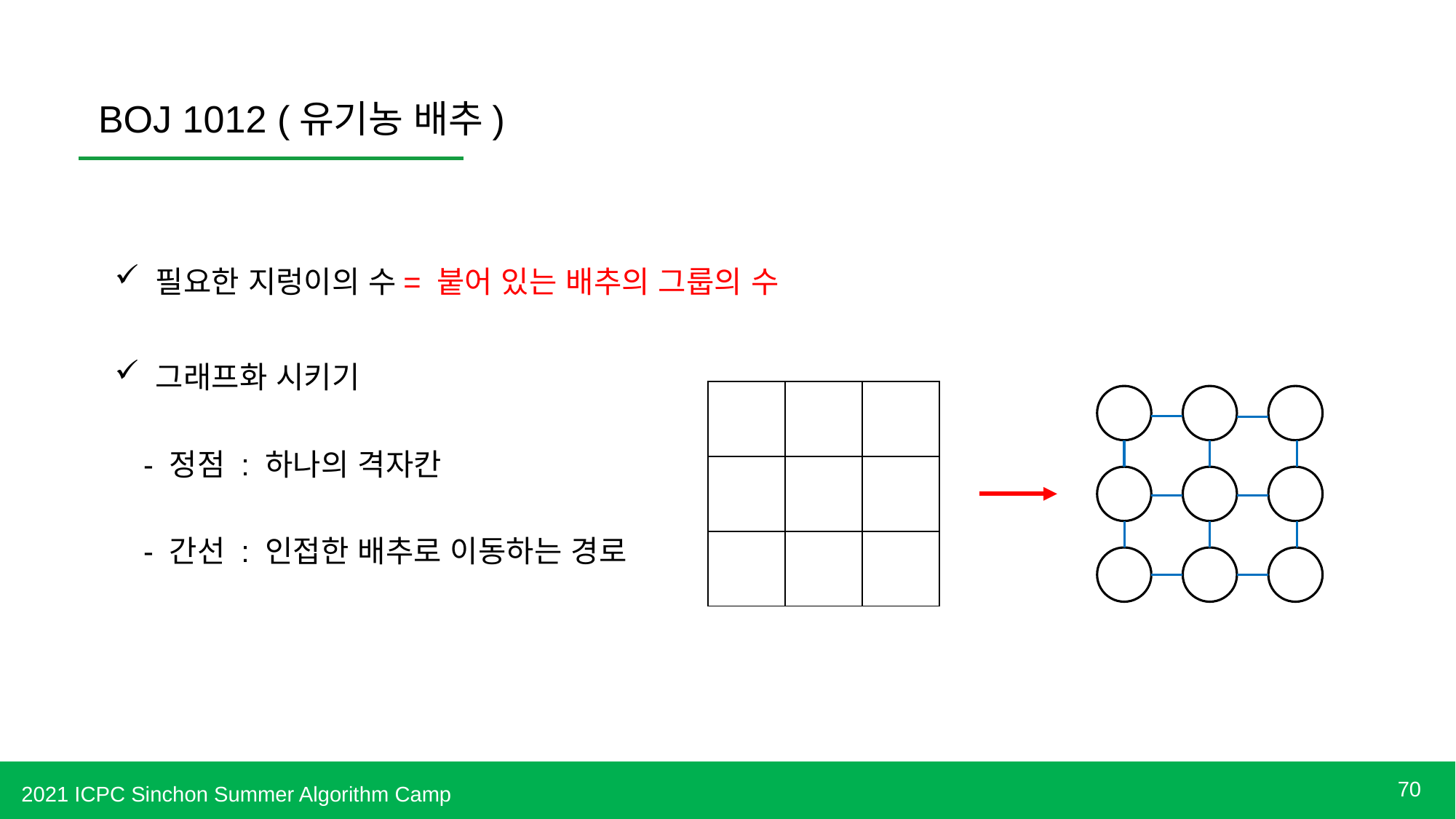

BOJ 1012 (유기농 배추)
필요한 지렁이의 수
 = 붙어 있는 배추의 그룹의 수
그래프화 시키기
|  |  |  |
| --- | --- | --- |
|  |  |  |
|  |  |  |

- 정점 : 하나의 격자칸

- 간선 : 인접한 배추로 이동하는 경로

70
2021 ICPC Sinchon Summer Algorithm Camp